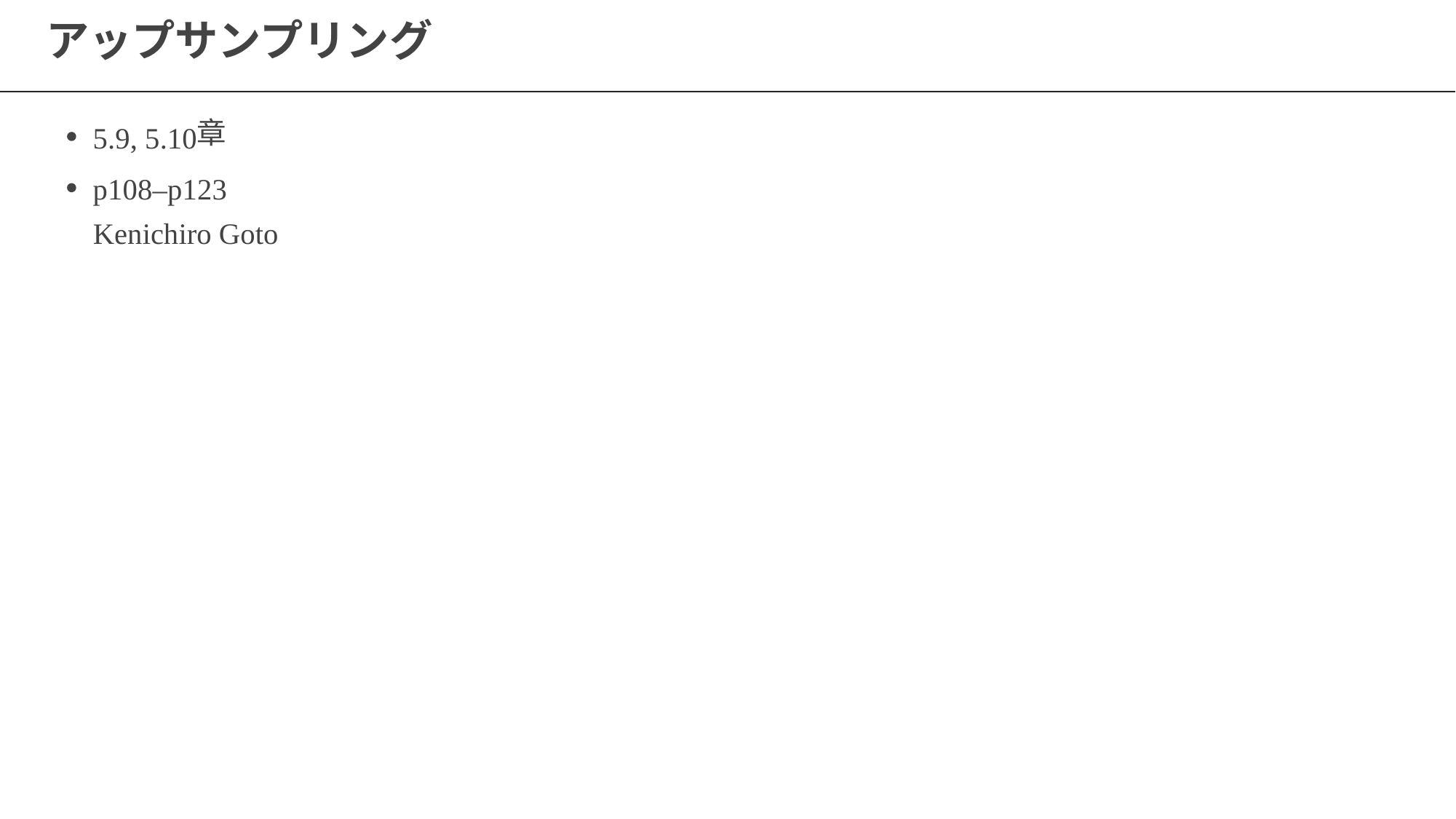

アップサンプリング

章
5.9, 5.10

p108–p123

Kenichiro Goto